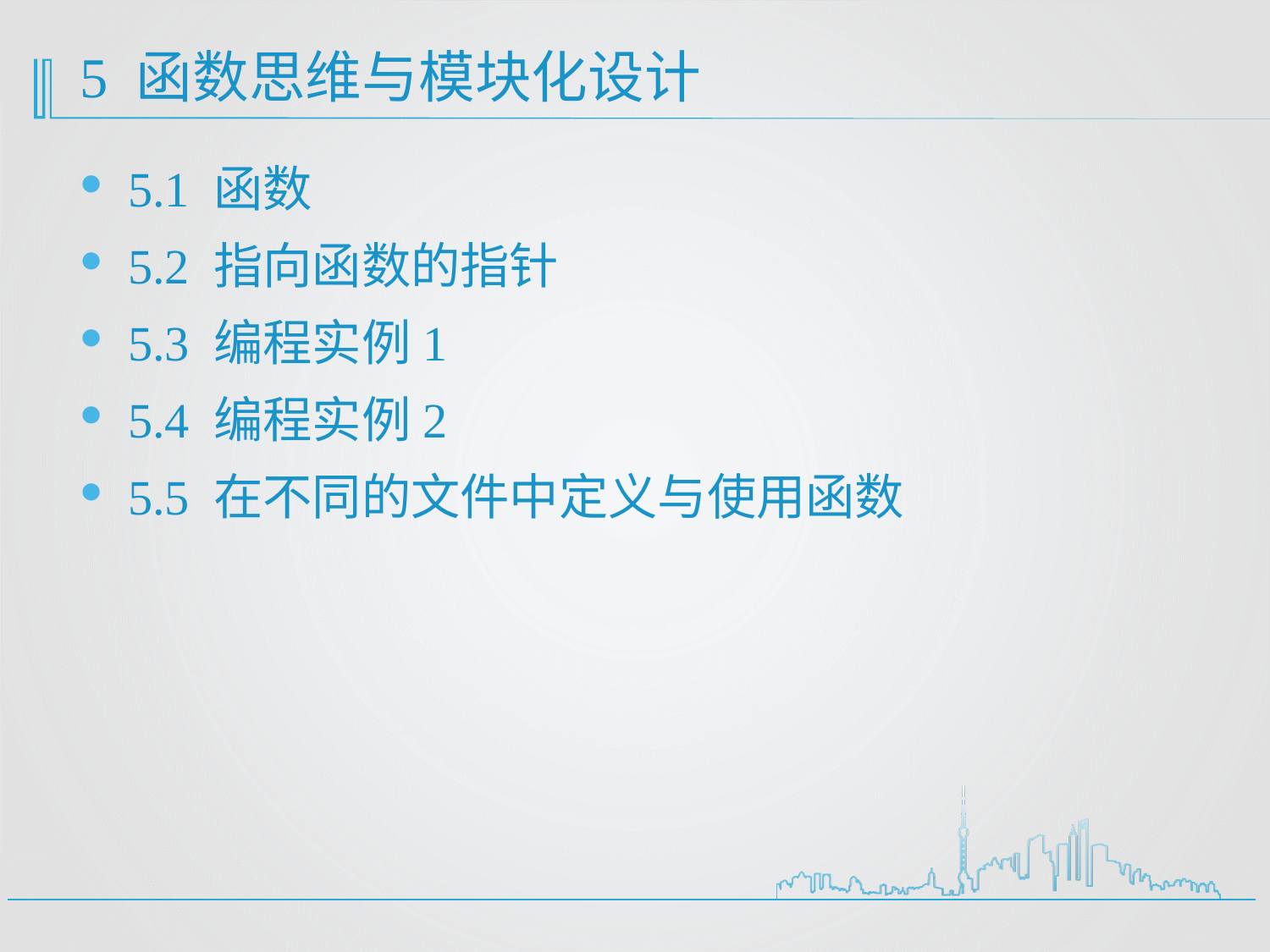

# 5 函数思维与模块化设计
5.1 函数
5.2 指向函数的指针
5.3 编程实例1
5.4 编程实例2
5.5 在不同的文件中定义与使用函数